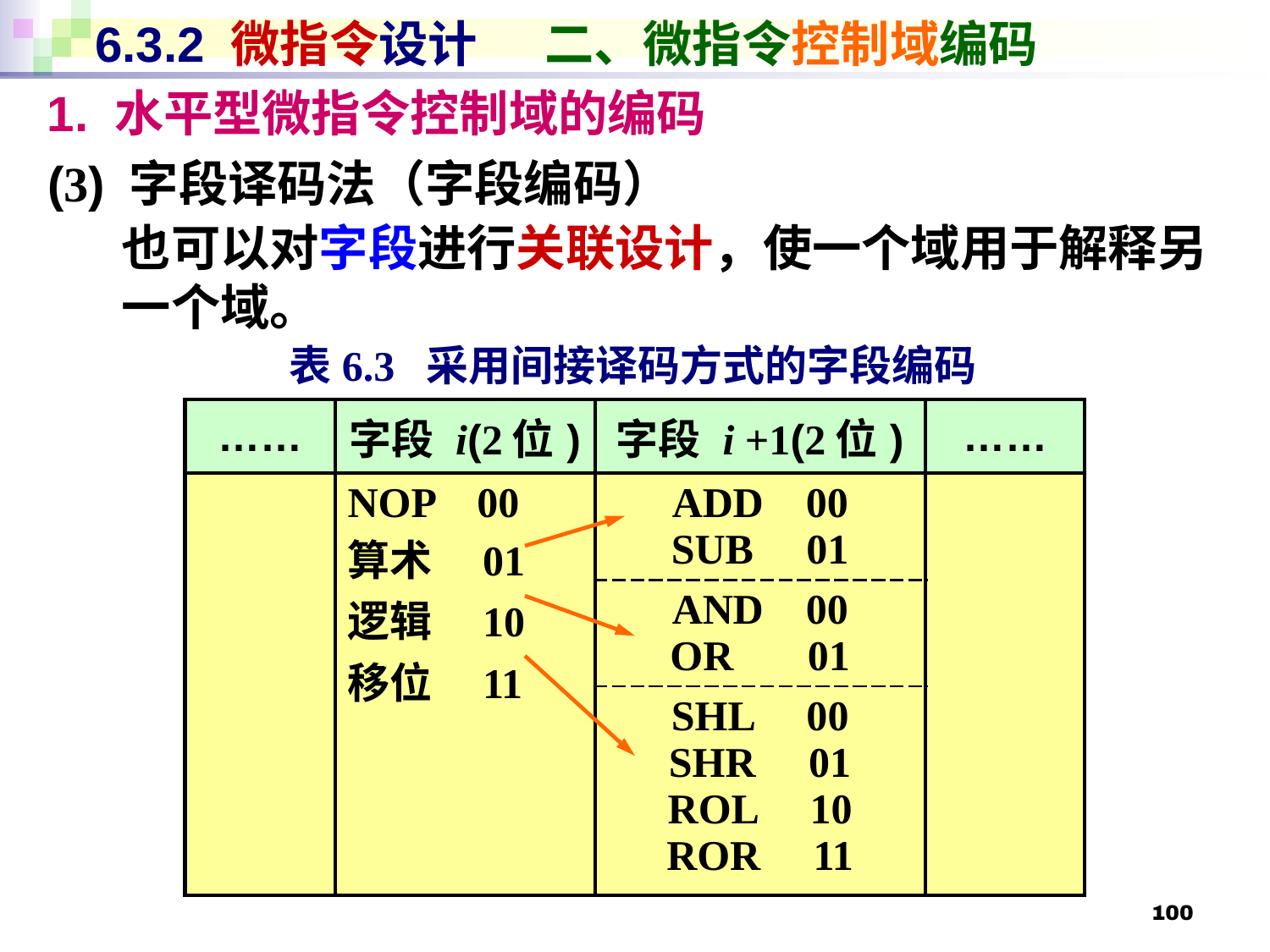

# 6.3.2 微指令设计      二、微指令控制域编码
1. 水平型微指令控制域的编码
(3) 字段译码法（字段编码）
也可以对字段进行关联设计，使一个域用于解释另一个域。
表6.3  采用间接译码方式的字段编码
| …… | 字段 i(2位) | 字段 i +1(2位) | …… |
| --- | --- | --- | --- |
|  | NOP 00 算术 01 逻辑 10 移位 11 | ADD 00 SUB 01 |  |
|  |  | AND 00 OR 01 |  |
|  |  | SHL 00 SHR 01 ROL 10 ROR 11 |  |

100